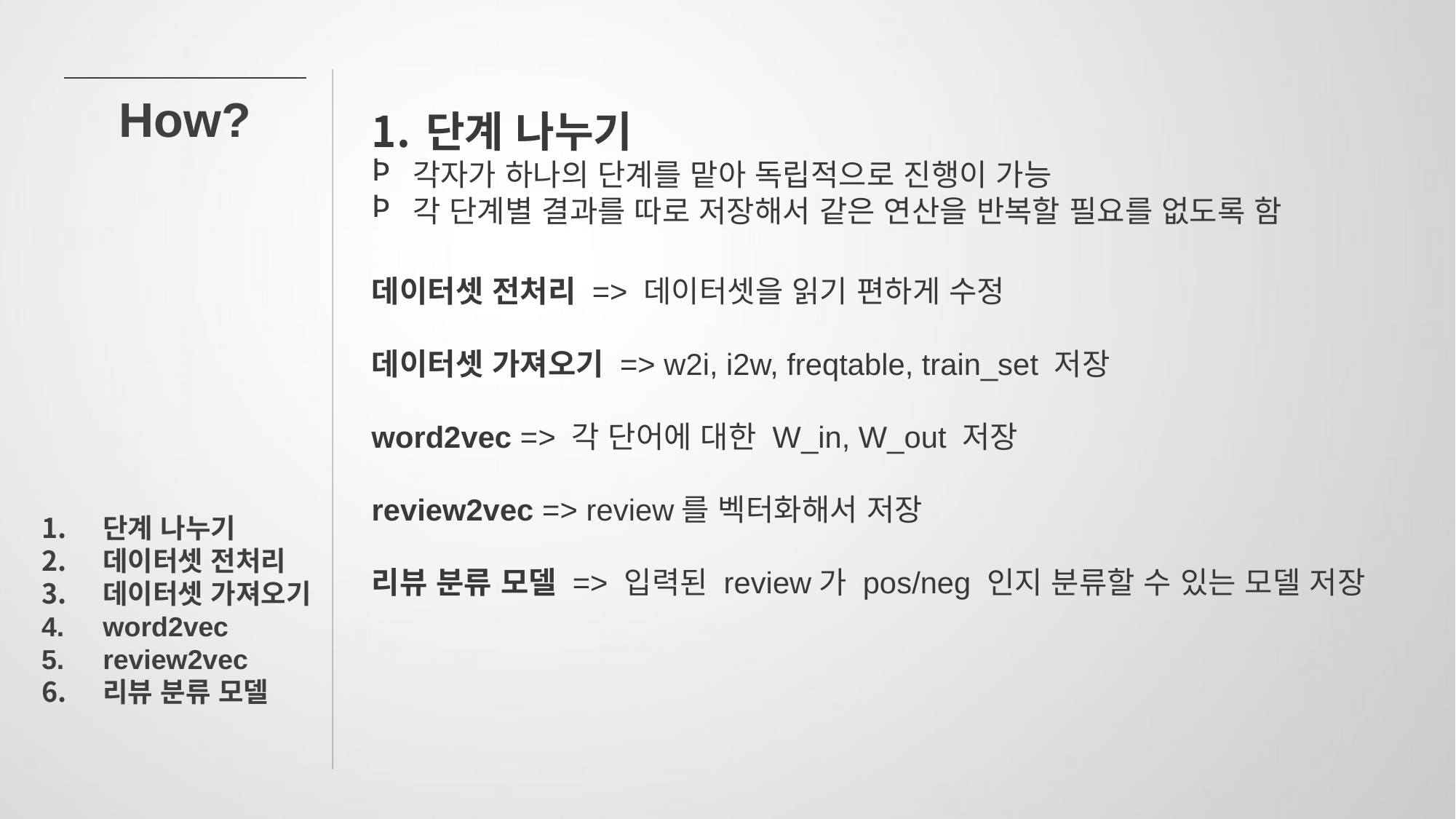

How?
단계 나누기
각자가 하나의 단계를 맡아 독립적으로 진행이 가능
각 단계별 결과를 따로 저장해서 같은 연산을 반복할 필요를 없도록 함

데이터셋 전처리 => 데이터셋을 읽기 편하게 수정

데이터셋 가져오기 => w2i, i2w, freqtable, train_set 저장

word2vec => 각 단어에 대한 W_in, W_out 저장

review2vec => review를 벡터화해서 저장

리뷰 분류 모델 => 입력된 review가 pos/neg 인지 분류할 수 있는 모델 저장

단계 나누기
데이터셋 전처리
데이터셋 가져오기
word2vec
review2vec
리뷰 분류 모델